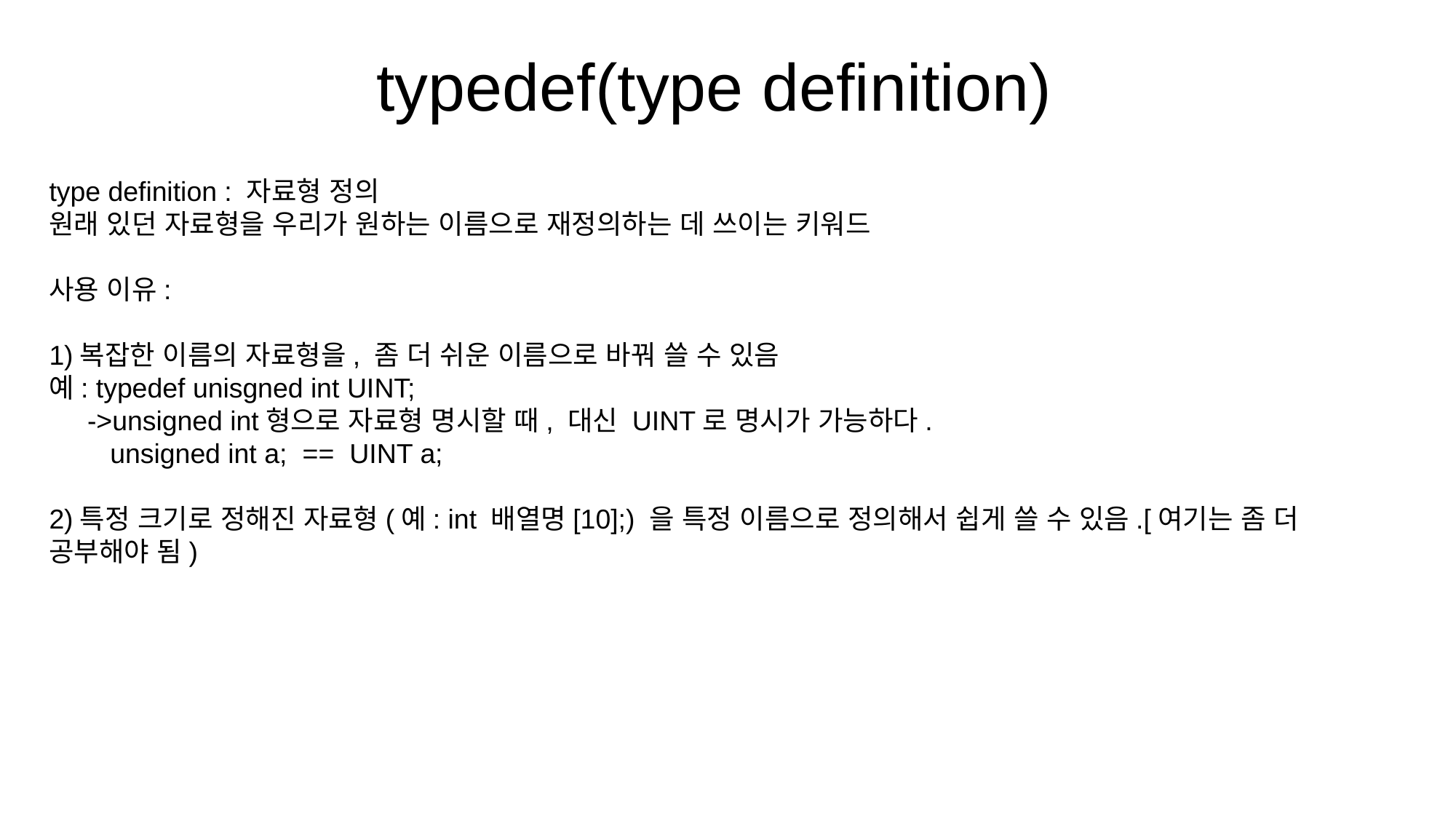

# typedef(type definition)
type definition : 자료형 정의
원래 있던 자료형을 우리가 원하는 이름으로 재정의하는 데 쓰이는 키워드

사용 이유:

1)복잡한 이름의 자료형을, 좀 더 쉬운 이름으로 바꿔 쓸 수 있음
예: typedef unisgned int UINT;
     ->unsigned int형으로 자료형 명시할 때, 대신 UINT로 명시가 가능하다.
        unsigned int a;  ==  UINT a;

2)특정 크기로 정해진 자료형(예: int 배열명[10];) 을 특정 이름으로 정의해서 쉽게 쓸 수 있음.[여기는 좀 더 공부해야 됨)